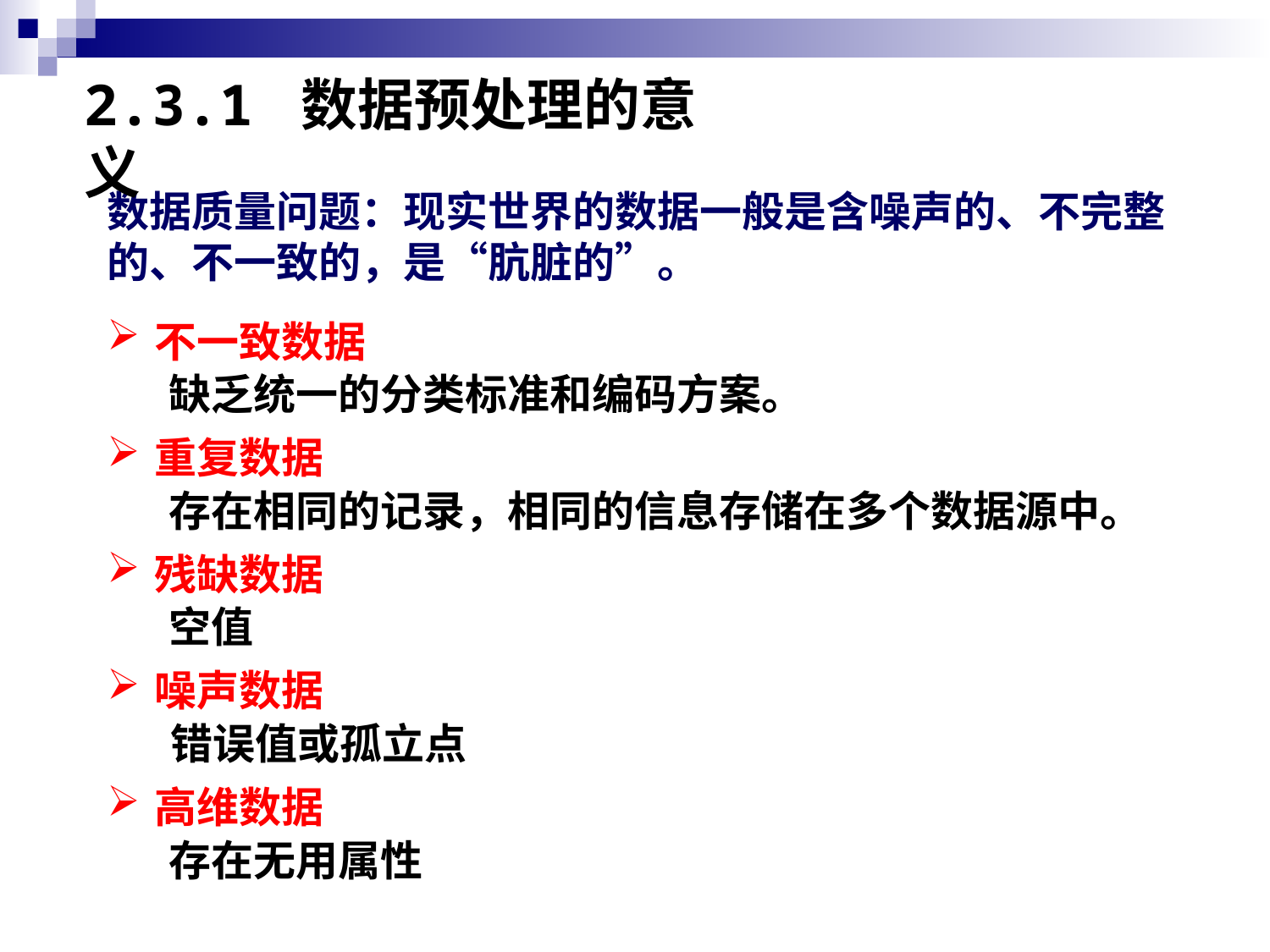

2.3.1 数据预处理的意义
数据质量问题：现实世界的数据一般是含噪声的、不完整的、不一致的，是“肮脏的”。

不一致数据
缺乏统一的分类标准和编码方案。
重复数据
存在相同的记录，相同的信息存储在多个数据源中。
残缺数据
空值
噪声数据
错误值或孤立点
高维数据
存在无用属性